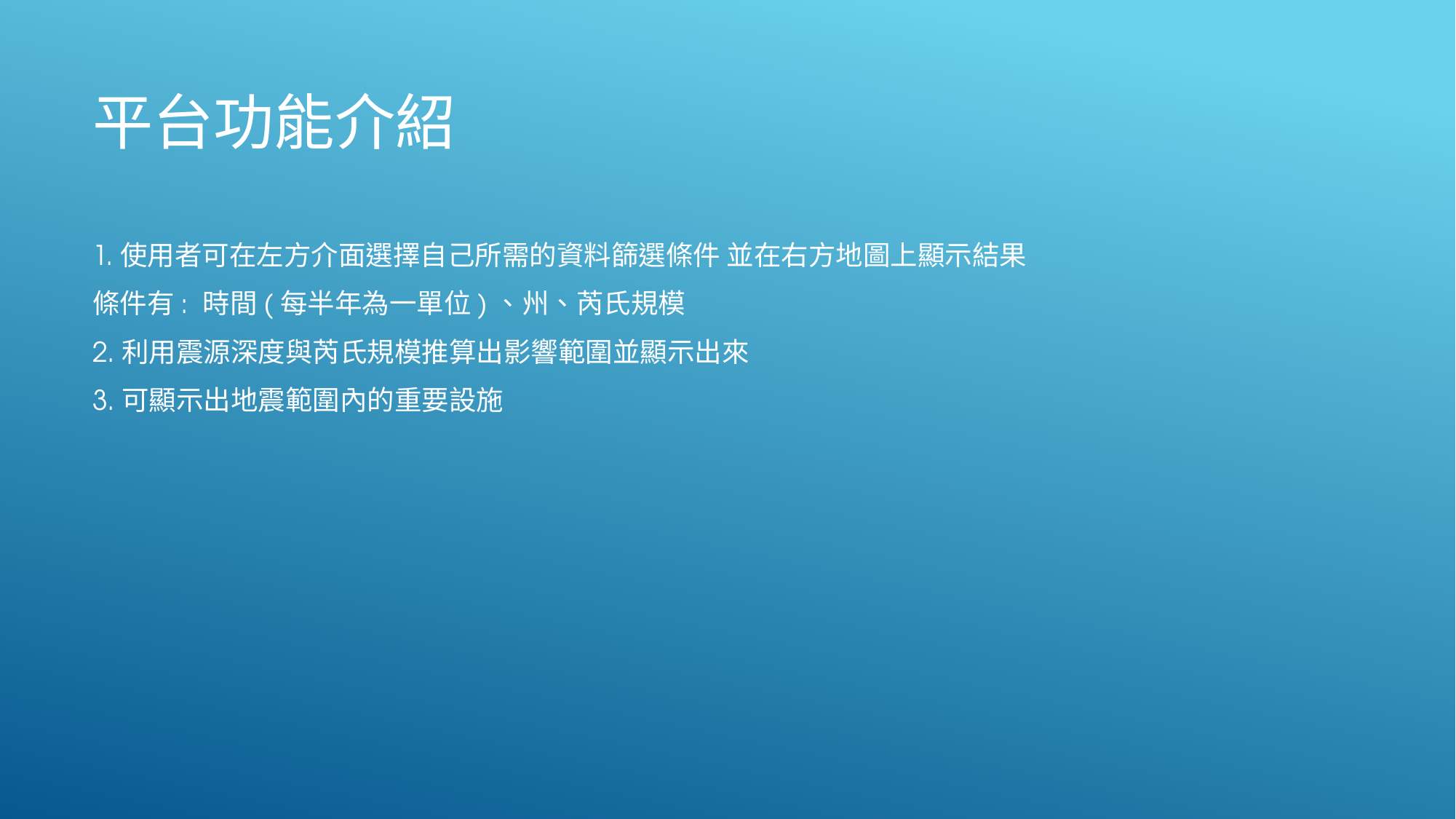

# 平台功能介紹
1.使用者可在左方介面選擇自己所需的資料篩選條件 並在右方地圖上顯示結果
條件有: 時間(每半年為一單位)、州、芮氏規模
2.利用震源深度與芮氏規模推算出影響範圍並顯示出來
3.可顯示出地震範圍內的重要設施